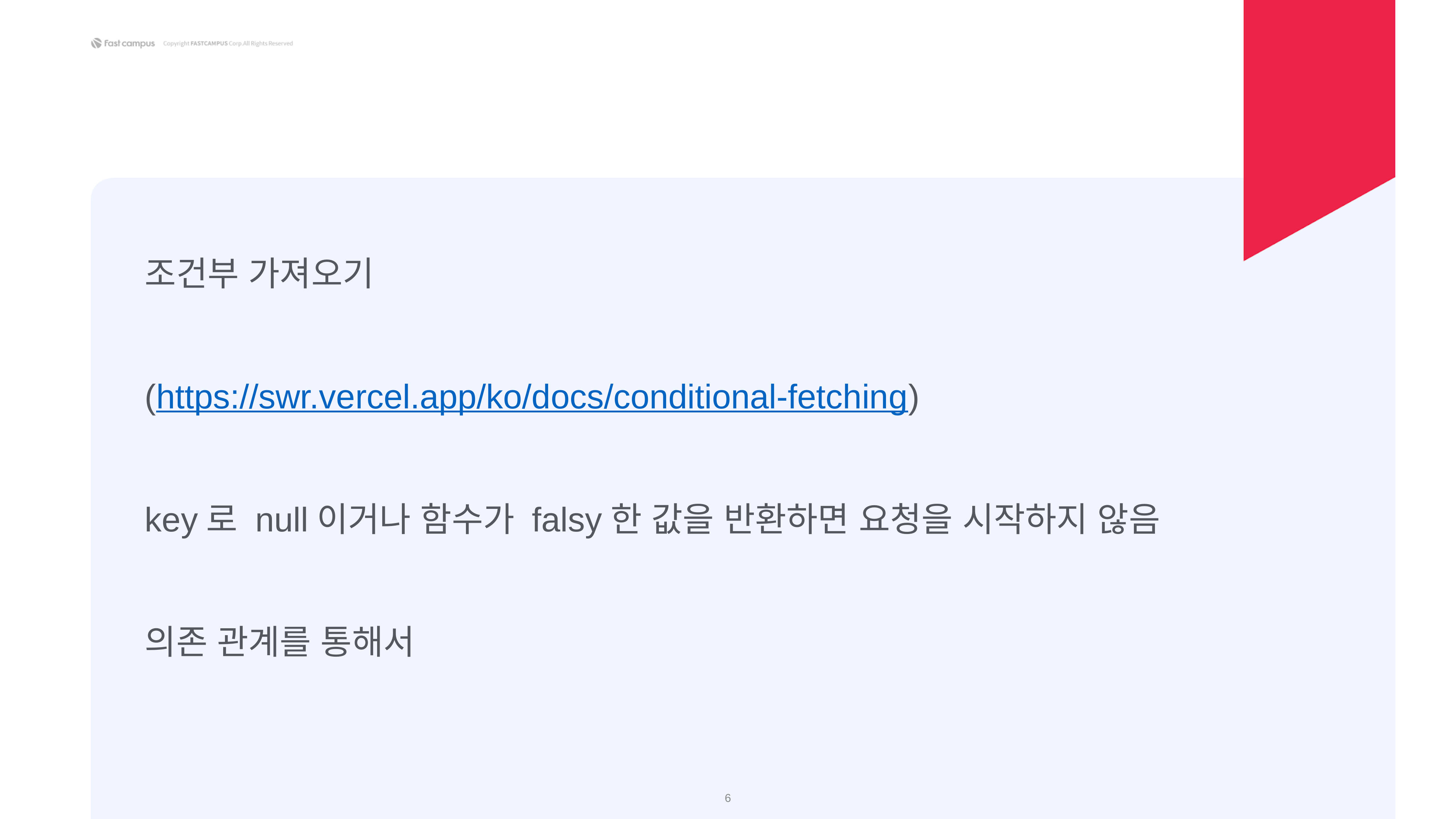

조건부 가져오기

(https://swr.vercel.app/ko/docs/conditional-fetching)

key로 null이거나 함수가 falsy한 값을 반환하면 요청을 시작하지 않음

의존 관계를 통해서
6